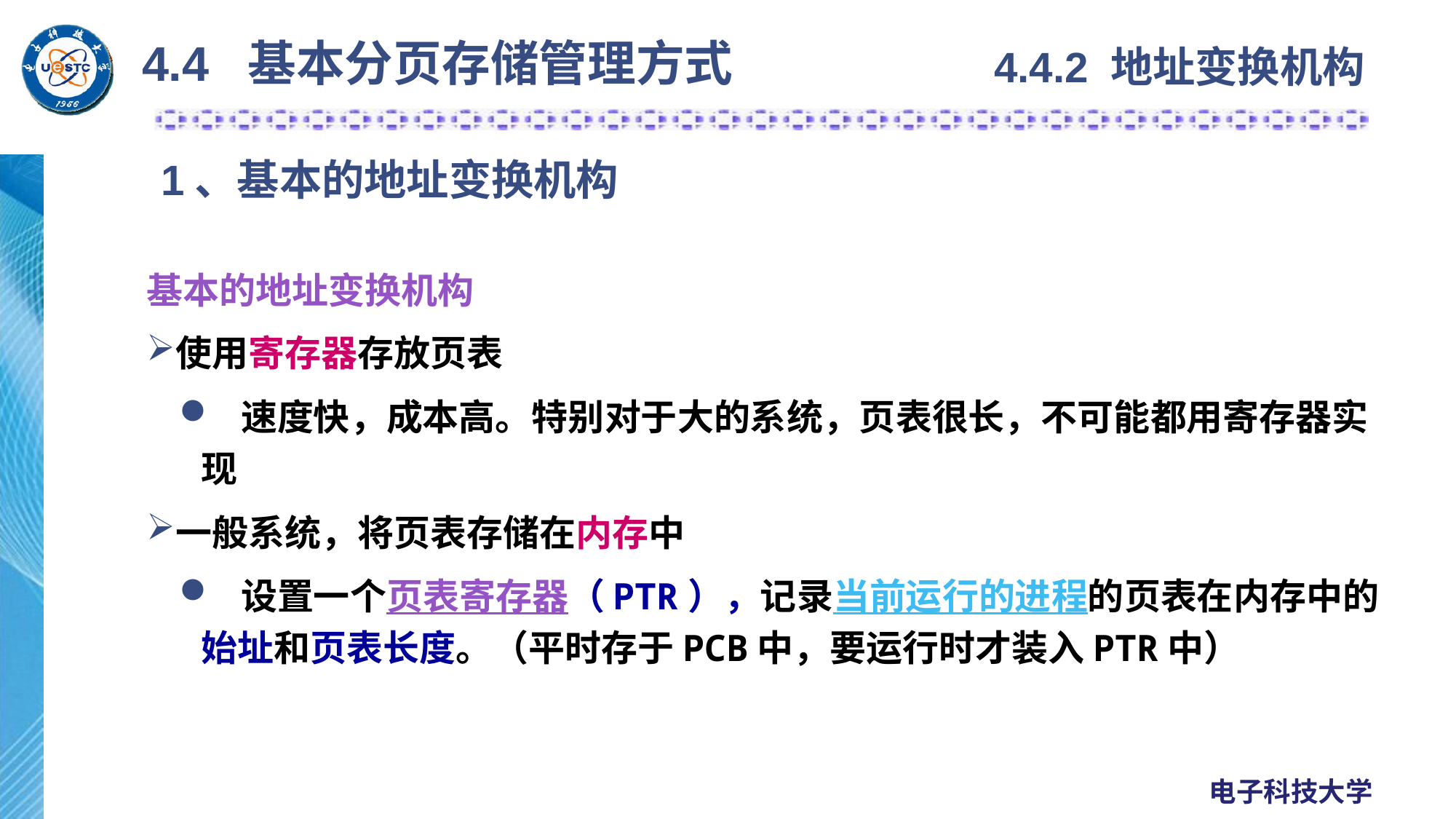

4.4  基本分页存储管理方式
4.4.2 地址变换机构
# 1、基本的地址变换机构
基本的地址变换机构
使用寄存器存放页表
  速度快，成本高。特别对于大的系统，页表很长，不可能都用寄存器实现
一般系统，将页表存储在内存中
  设置一个页表寄存器（PTR），记录当前运行的进程的页表在内存中的始址和页表长度。（平时存于PCB中，要运行时才装入PTR中）